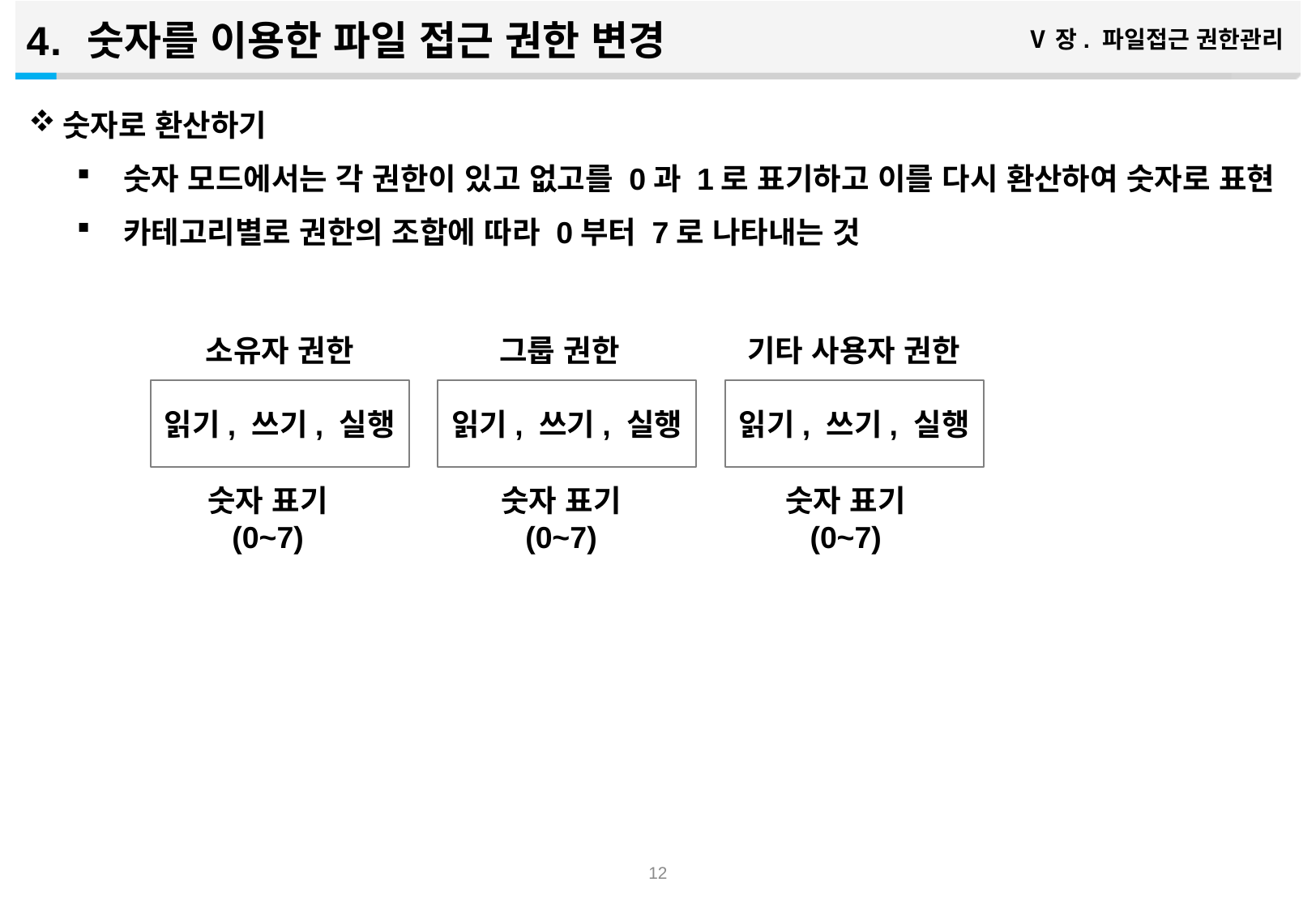

숫자를 이용한 파일 접근 권한 변경
Ⅴ장. 파일접근 권한관리
숫자로 환산하기
숫자 모드에서는 각 권한이 있고 없고를 0과 1로 표기하고 이를 다시 환산하여 숫자로 표현
카테고리별로 권한의 조합에 따라 0부터 7로 나타내는 것
소유자 권한
그룹 권한
기타 사용자 권한
읽기, 쓰기, 실행
읽기, 쓰기, 실행
읽기, 쓰기, 실행
숫자 표기
(0~7)
숫자 표기
(0~7)
숫자 표기
(0~7)
12